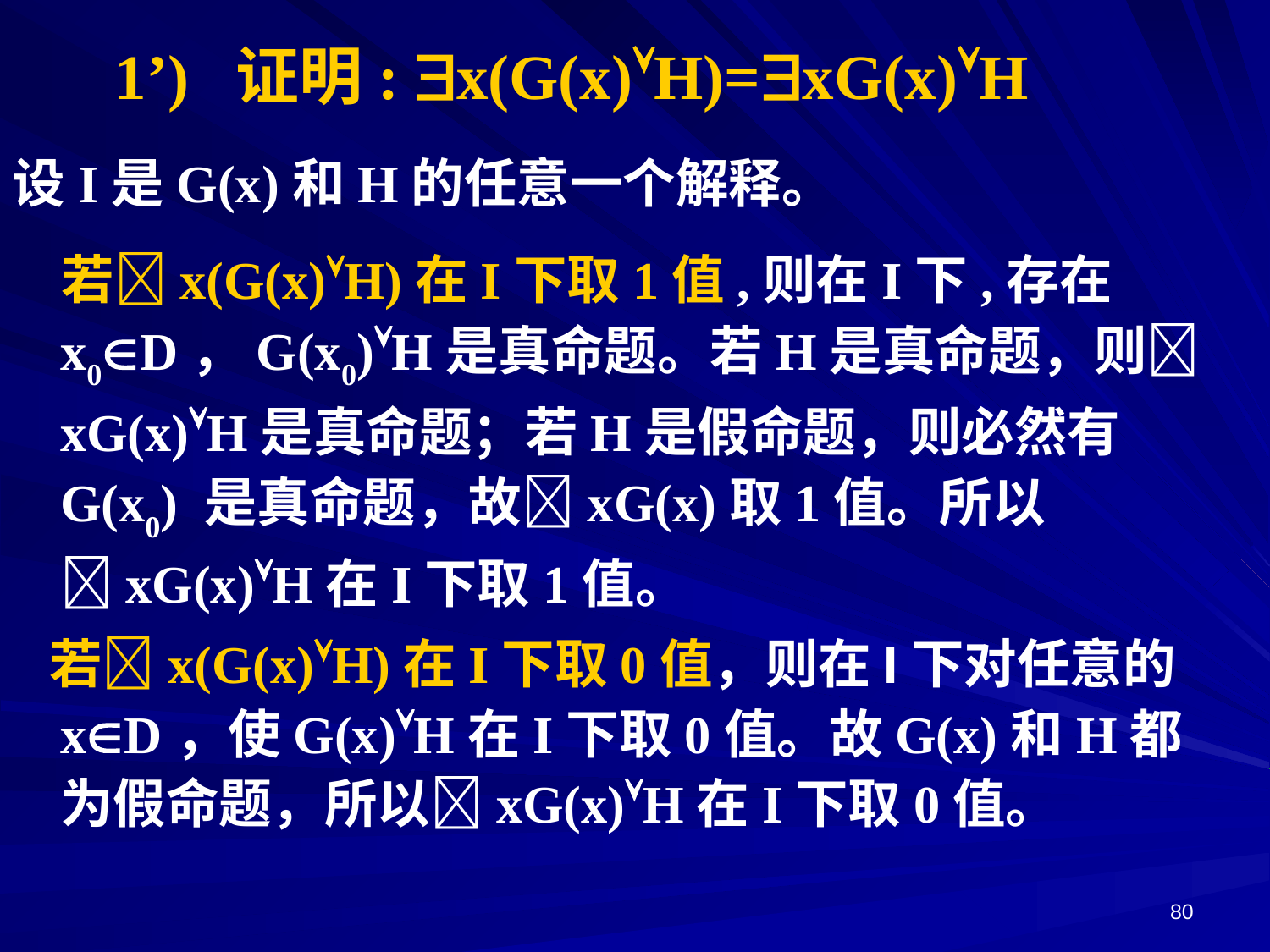

1’)  证明: ∃x(G(x)∨H)=∃xG(x)∨H
设I是G(x)和H的任意一个解释。
   若∃x(G(x)∨H)在I下取1值,则在I下,存在x0∈D，G(x0)∨H是真命题。若H是真命题，则∃xG(x)∨H是真命题；若H是假命题，则必然有G(x0) 是真命题，故∃xG(x)取1值。所以∃xG(x)∨H在I下取1值。
  若∃x(G(x)∨H)在I下取0值，则在I下对任意的x∈D，使G(x)∨H在I下取0值。故G(x)和H都为假命题，所以∃xG(x)∨H在I下取0值。
80